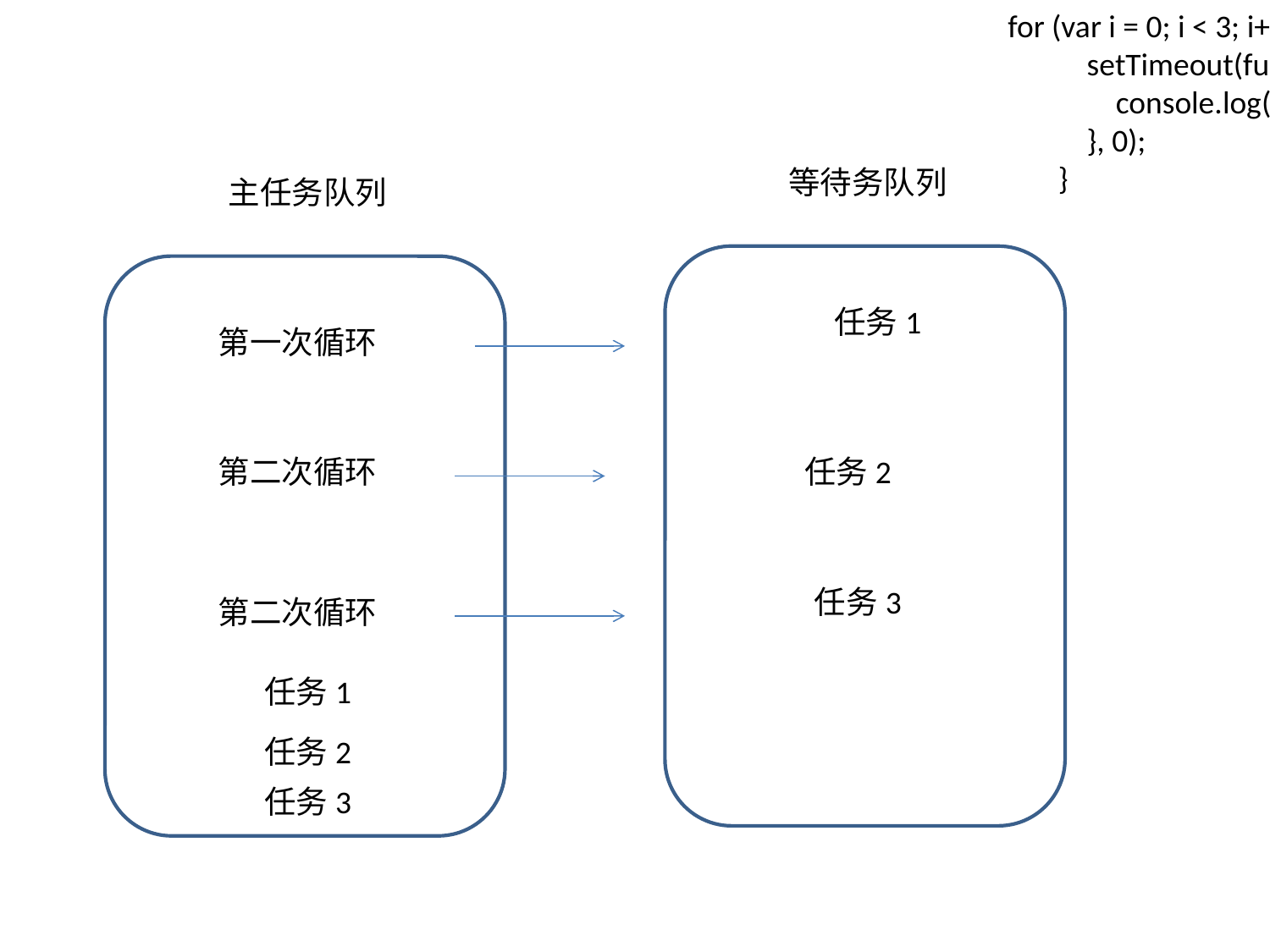

for (var i = 0; i < 3; i++) {
            setTimeout(function () {
                console.log(i);
            }, 0);
        }

等待务队列
主任务队列

任务1
第一次循环
第二次循环
任务2
任务3
第二次循环
任务1
任务2
任务3